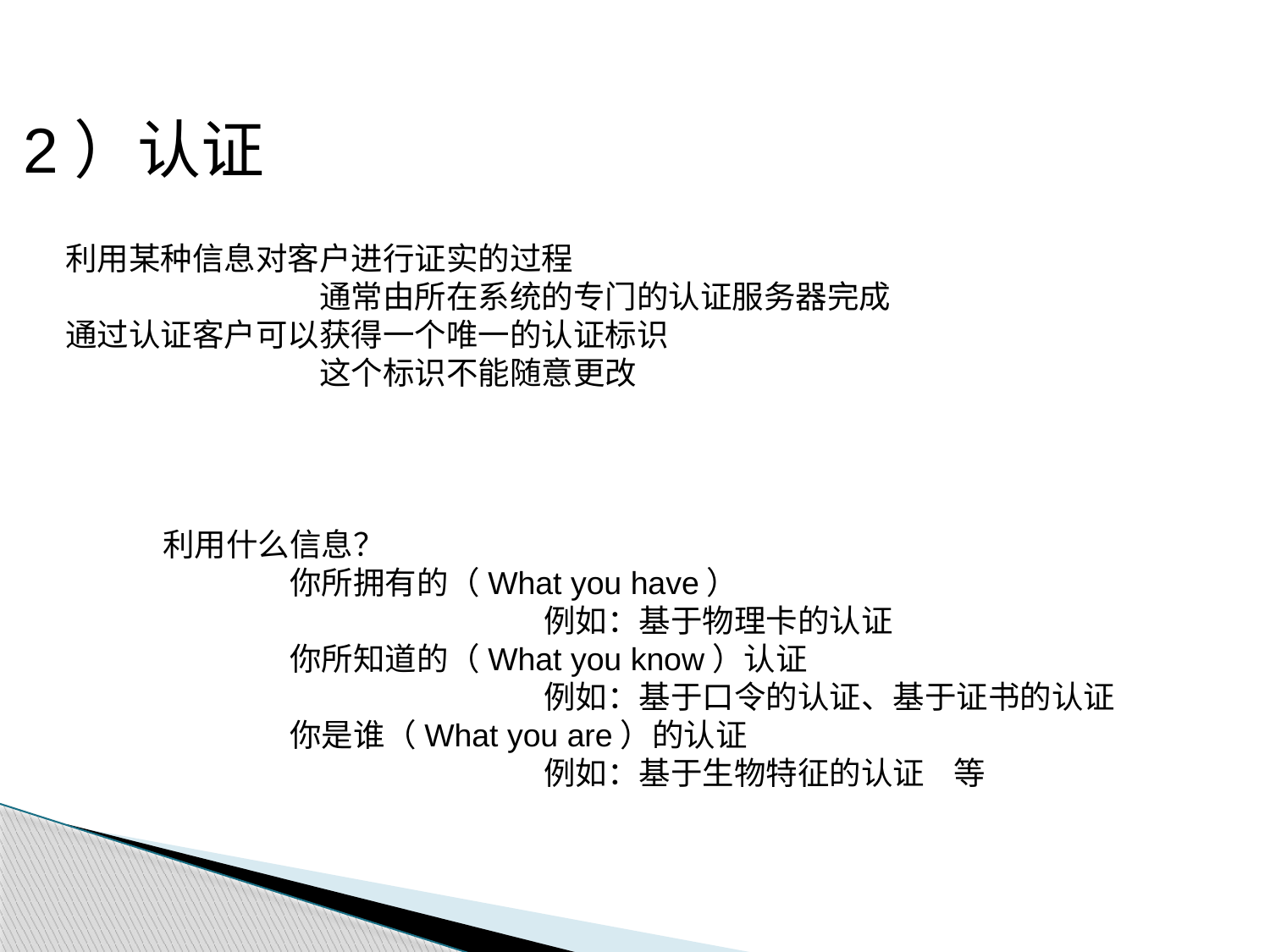

2）认证
利用某种信息对客户进行证实的过程
		通常由所在系统的专门的认证服务器完成
通过认证客户可以获得一个唯一的认证标识
		这个标识不能随意更改
利用什么信息？
	你所拥有的（What you have）
			例如：基于物理卡的认证
	你所知道的（What you know）认证
			例如：基于口令的认证、基于证书的认证
	你是谁（What you are）的认证
			例如：基于生物特征的认证    等